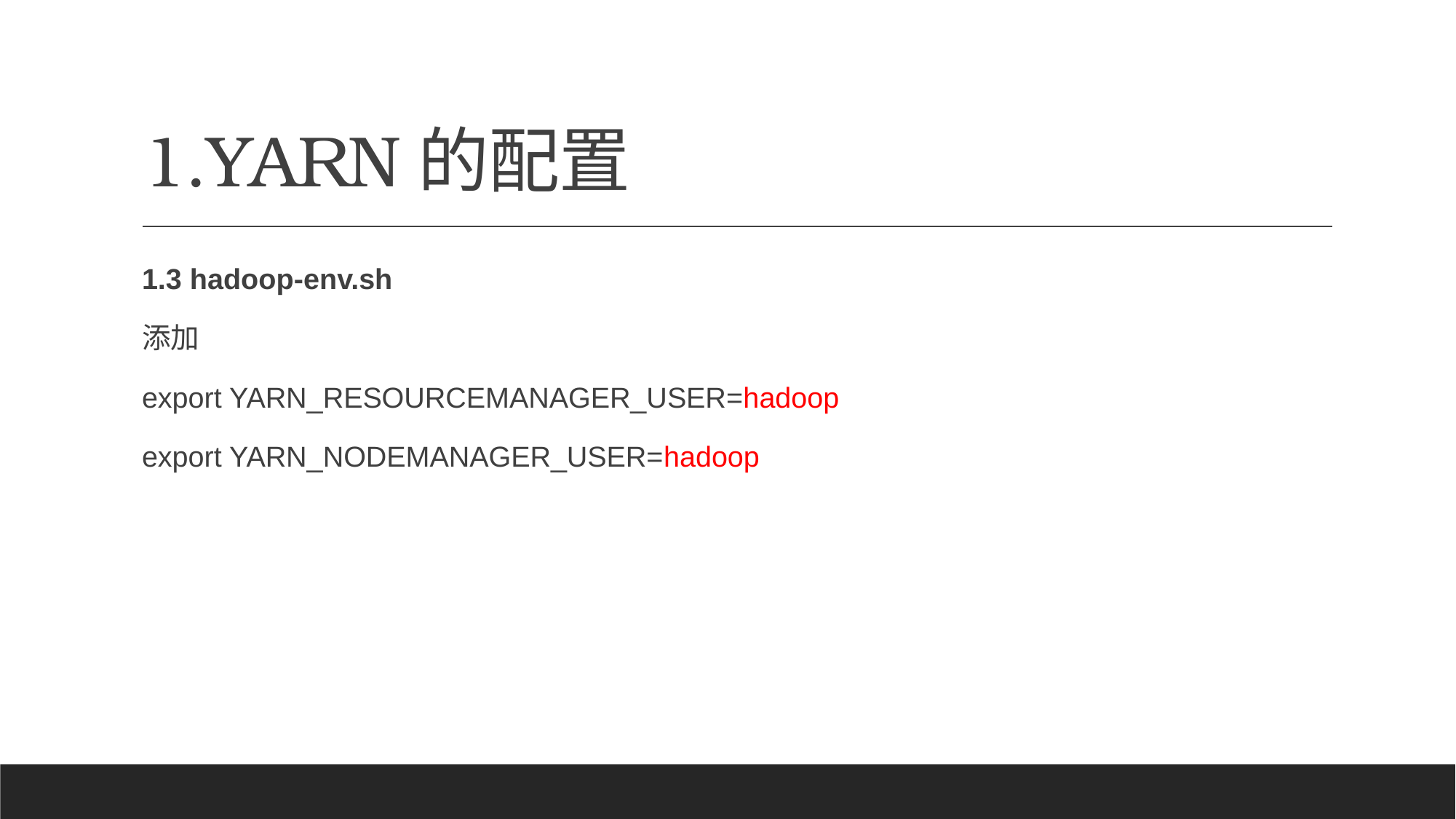

# 1.YARN的配置
1.3 hadoop-env.sh
添加
export YARN_RESOURCEMANAGER_USER=hadoop
export YARN_NODEMANAGER_USER=hadoop